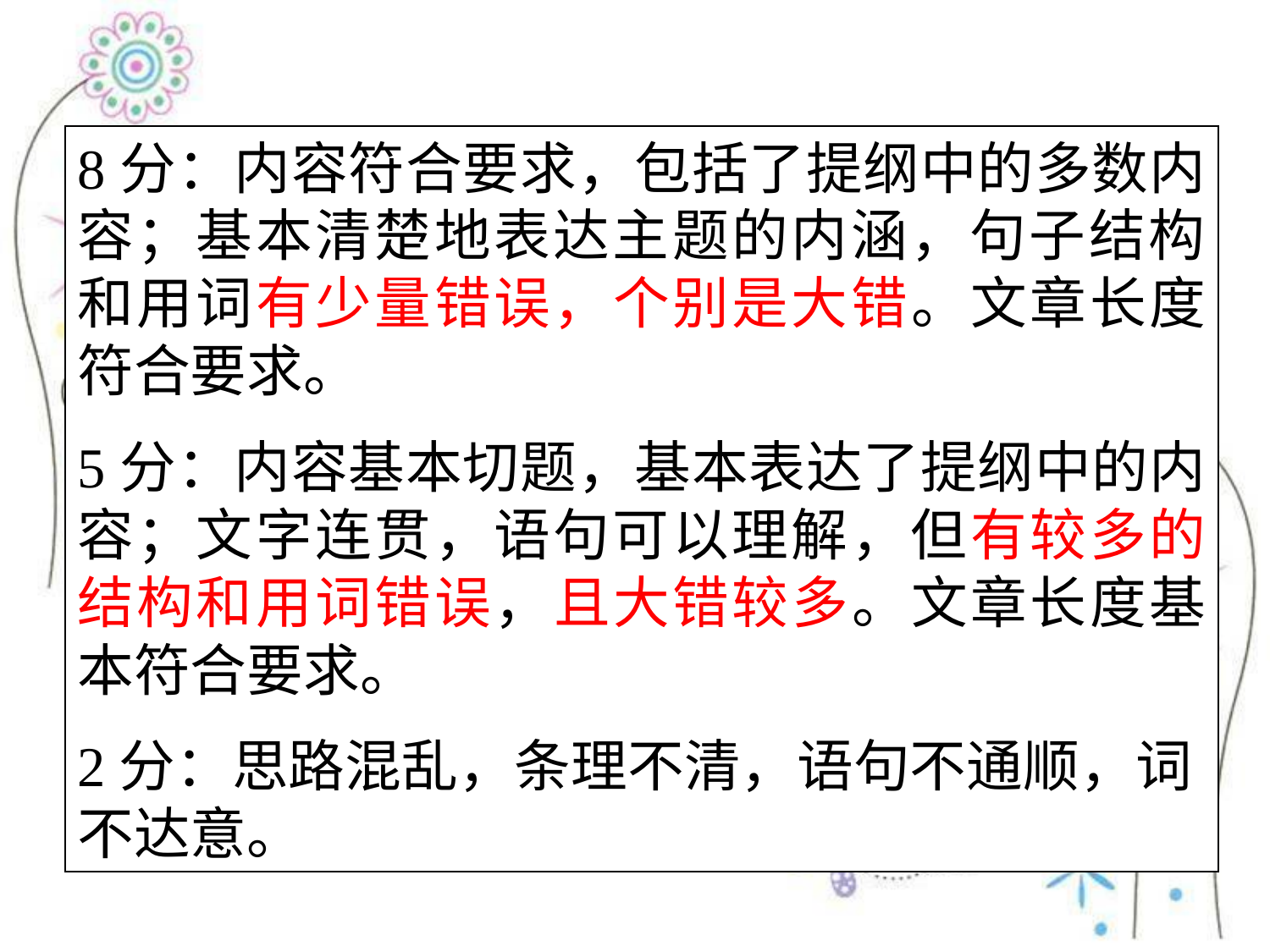

8分：内容符合要求，包括了提纲中的多数内容；基本清楚地表达主题的内涵，句子结构和用词有少量错误，个别是大错。文章长度符合要求。
5分：内容基本切题，基本表达了提纲中的内容；文字连贯，语句可以理解，但有较多的结构和用词错误，且大错较多。文章长度基本符合要求。
2分：思路混乱，条理不清，语句不通顺，词不达意。